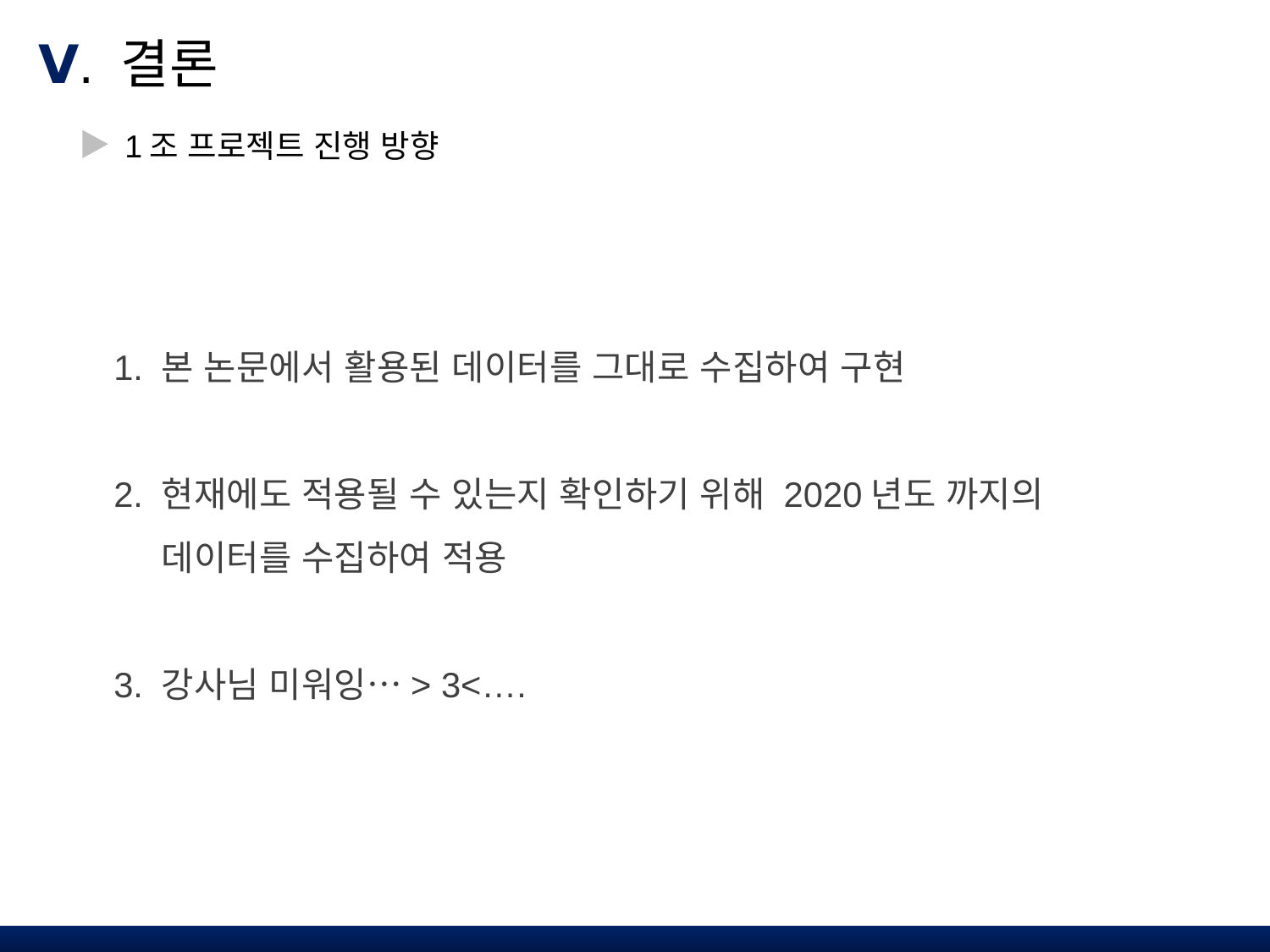

Ⅴ. 결론
1조 프로젝트 진행 방향

본 논문에서 활용된 데이터를 그대로 수집하여 구현

현재에도 적용될 수 있는지 확인하기 위해 2020년도 까지의 데이터를 수집하여 적용

강사님 미워잉…> 3<….